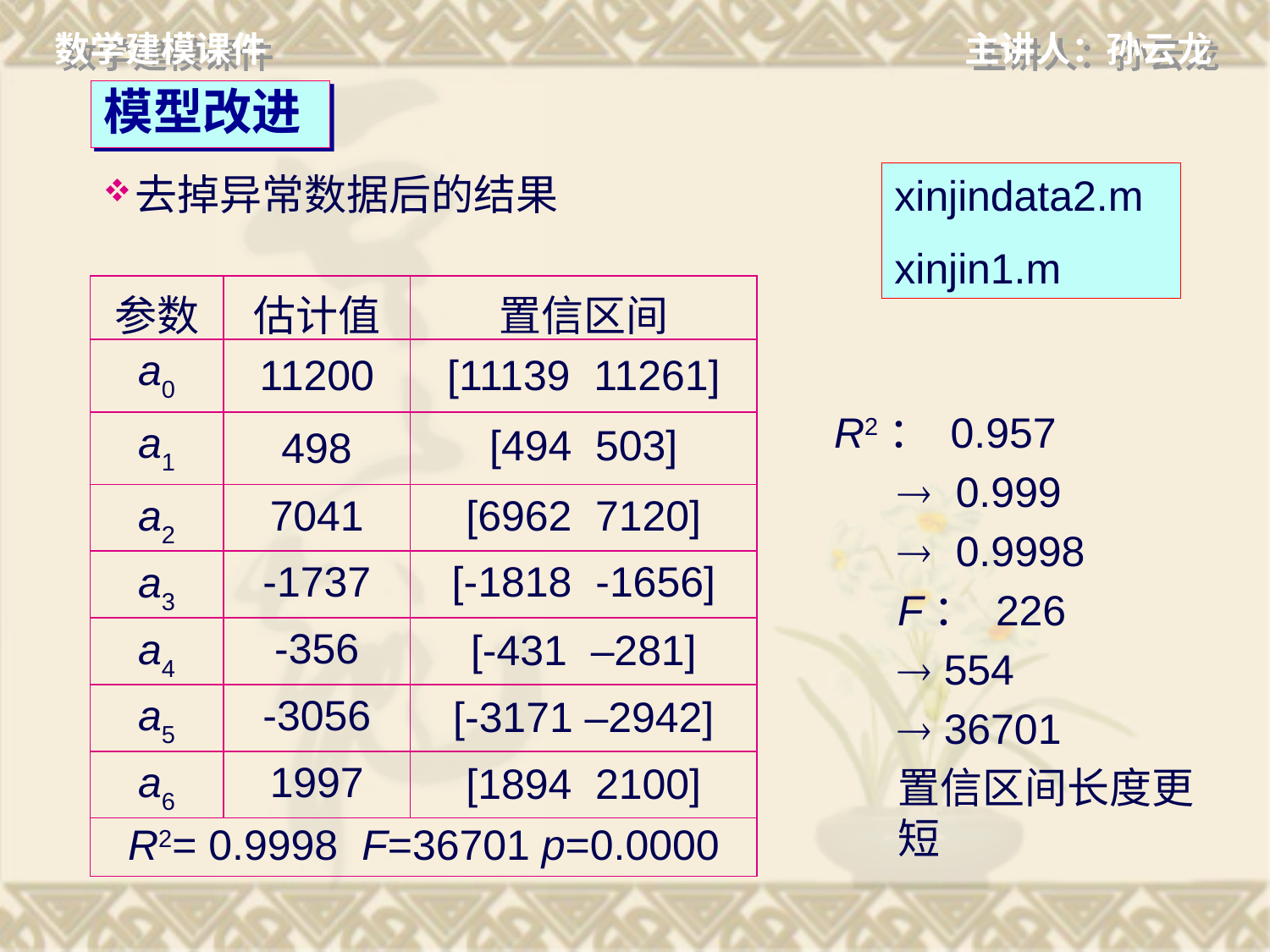

# 模型改进
xinjindata2.m
xinjin1.m
去掉异常数据后的结果
| 参数 | 估计值 | 置信区间 |
| --- | --- | --- |
| a0 | 11200 | [11139 11261] |
| a1 | 498 | [494 503] |
| a2 | 7041 | [6962 7120] |
| a3 | -1737 | [-1818 -1656] |
| a4 | -356 | [-431 –281] |
| a5 | -3056 | [-3171 –2942] |
| a6 | 1997 | [1894 2100] |
| R2= 0.9998 F=36701 p=0.0000 |  |  |
R2： 0.957
→  0.999
→  0.9998
F： 226
→ 554
→ 36701
置信区间长度更短